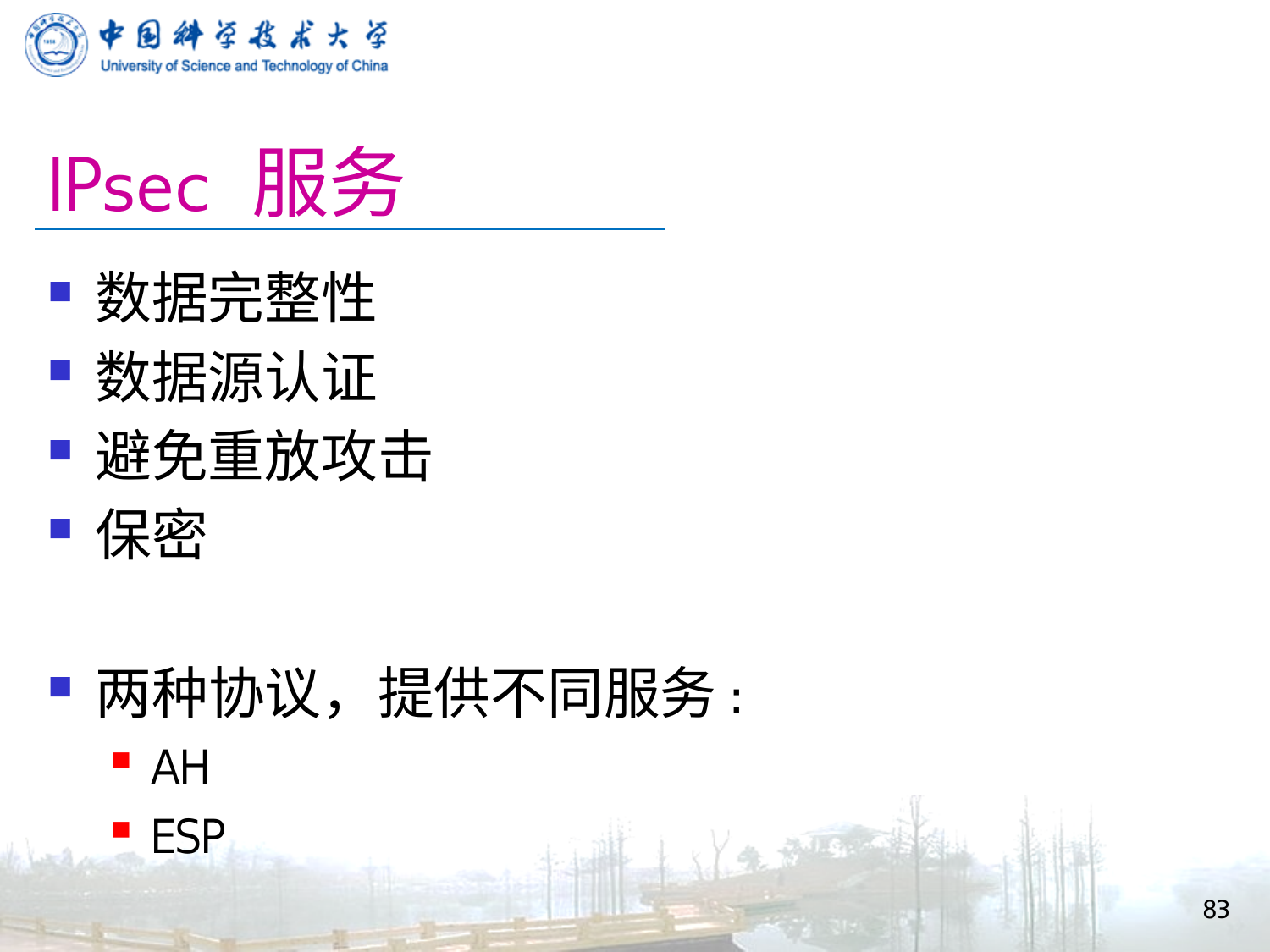

# IPsec 服务
数据完整性
数据源认证
避免重放攻击
保密

两种协议，提供不同服务:
AH
ESP

83